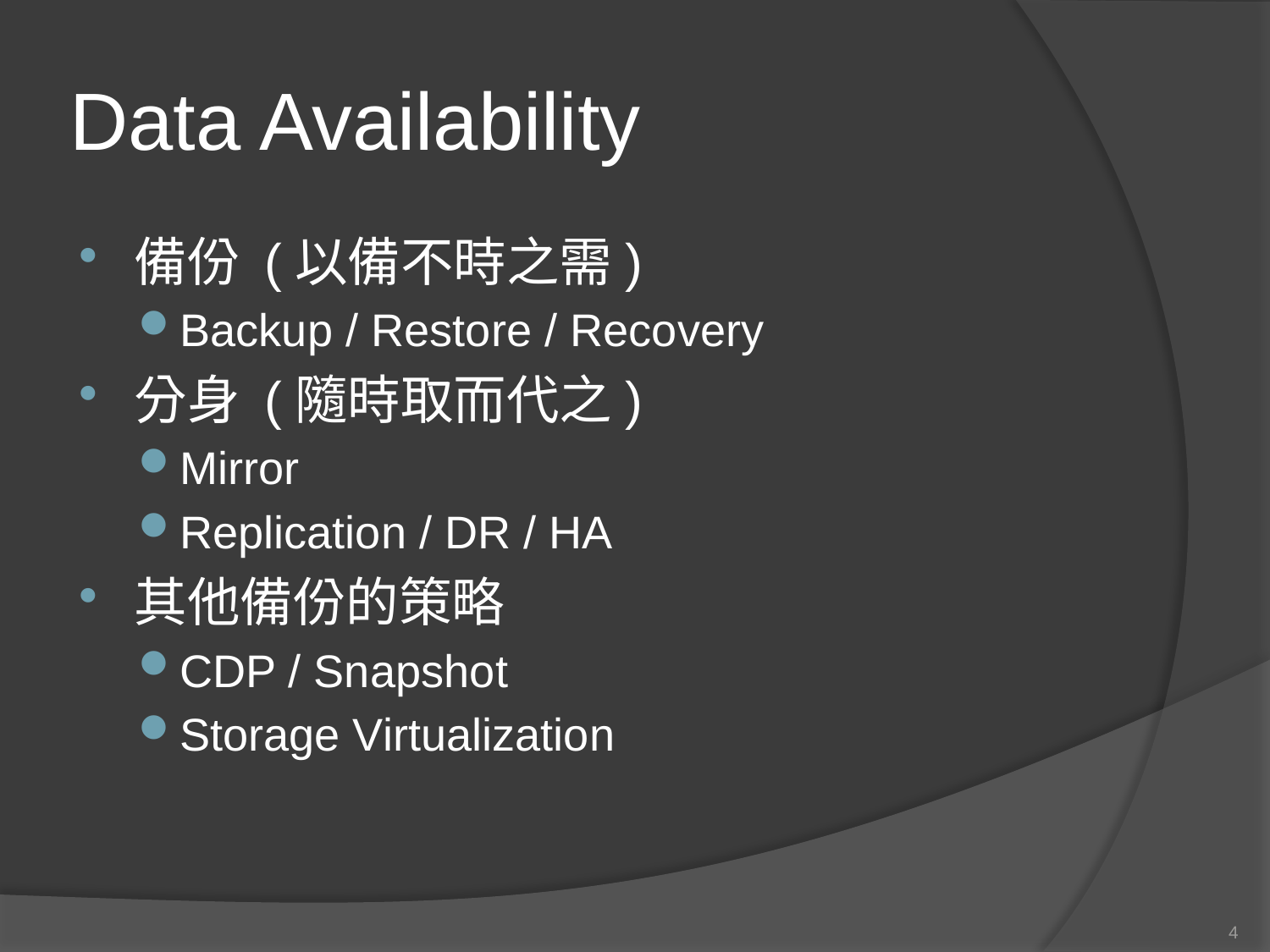

# Data Availability
備份 (以備不時之需)
Backup / Restore / Recovery
分身 (隨時取而代之)
Mirror
Replication / DR / HA
其他備份的策略
CDP / Snapshot
Storage Virtualization

4